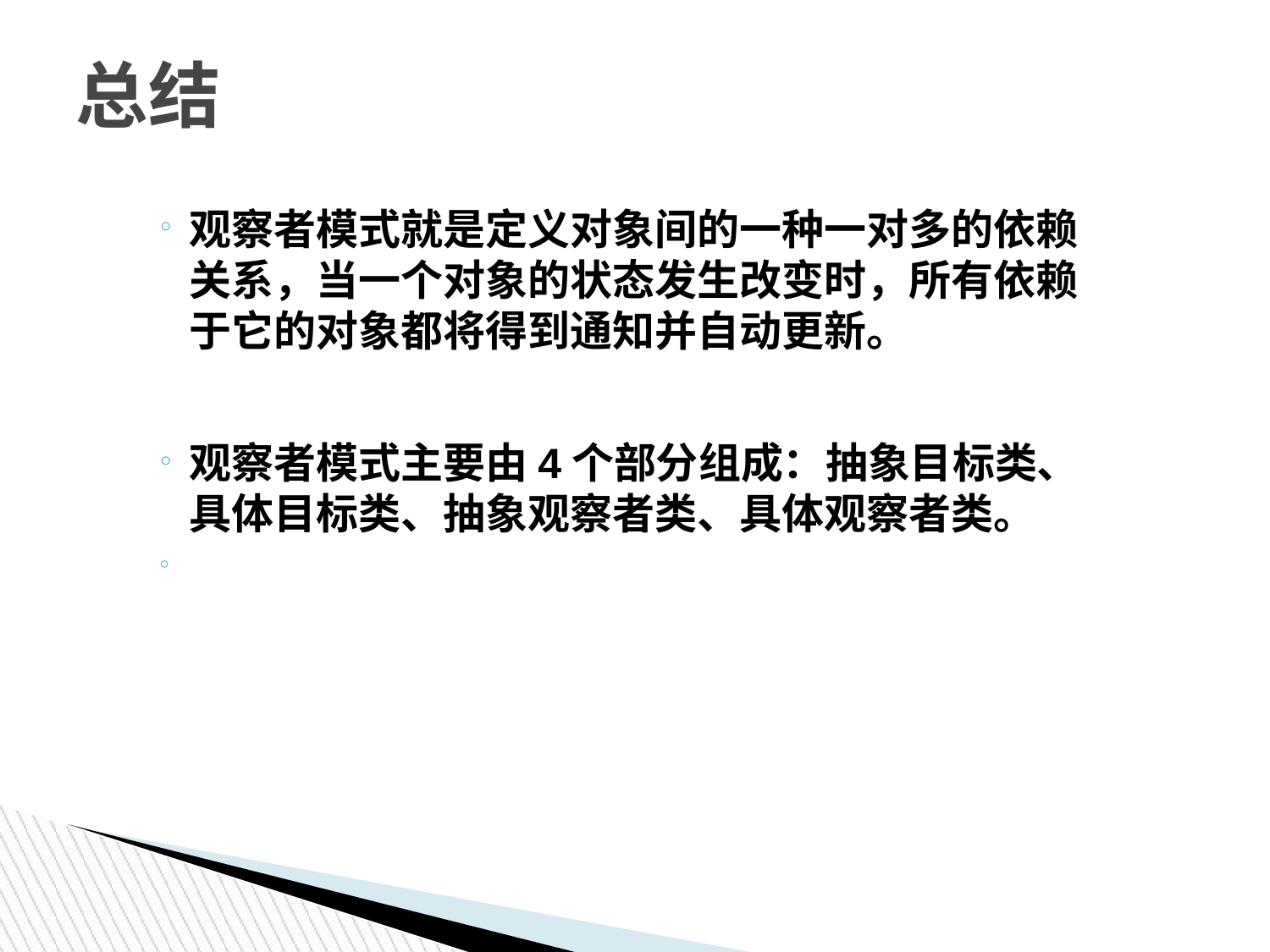

# 总结

观察者模式就是定义对象间的一种一对多的依赖关系，当一个对象的状态发生改变时，所有依赖于它的对象都将得到通知并自动更新。

观察者模式主要由4个部分组成：抽象目标类、具体目标类、抽象观察者类、具体观察者类。